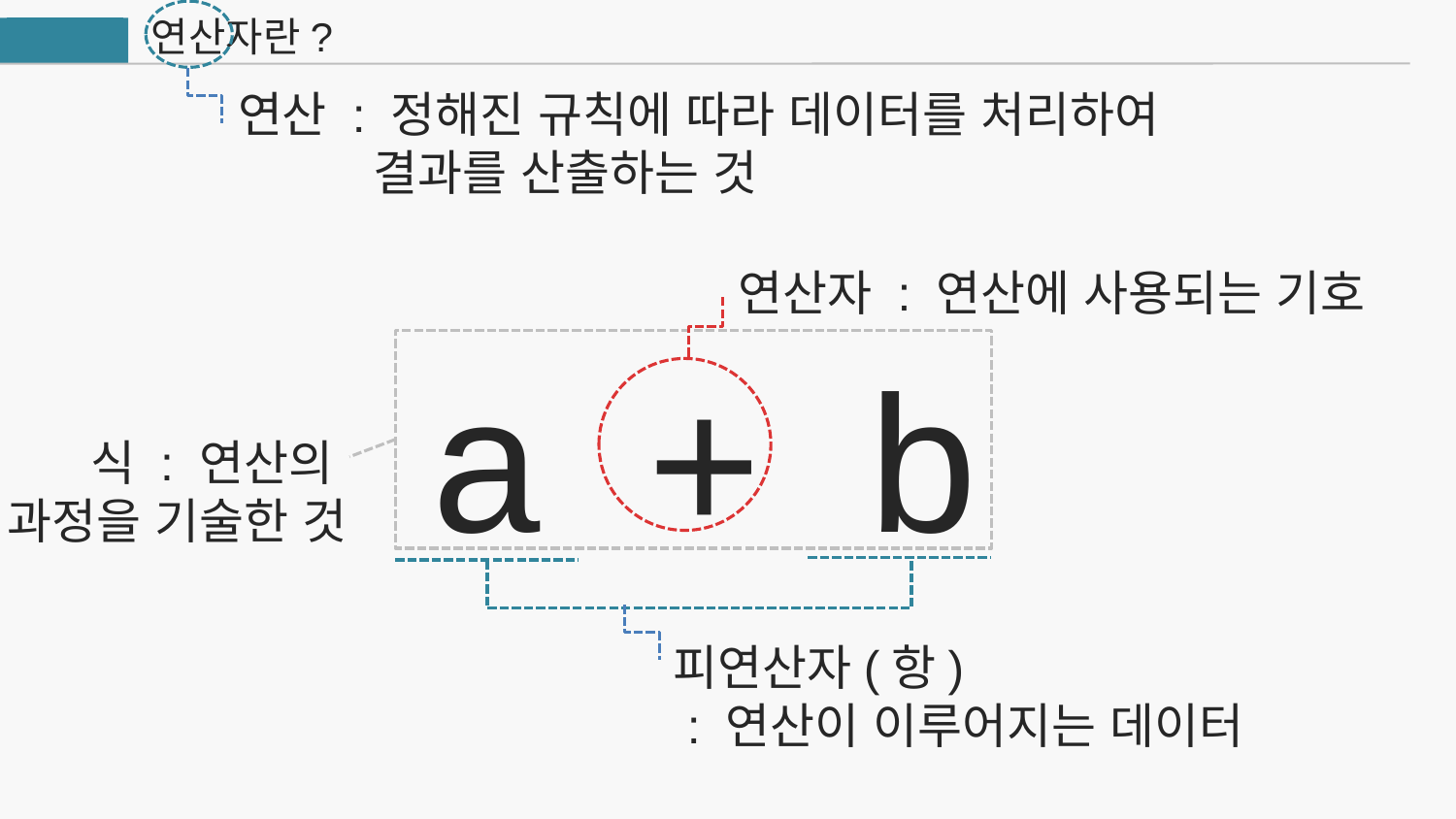

연산자란?

연산자
연산 : 정해진 규칙에 따라 데이터를 처리하여
          결과를 산출하는 것
연산자 : 연산에 사용되는 기호

a  +  b

식 : 연산의
과정을 기술한 것

피연산자(항)
 : 연산이 이루어지는 데이터